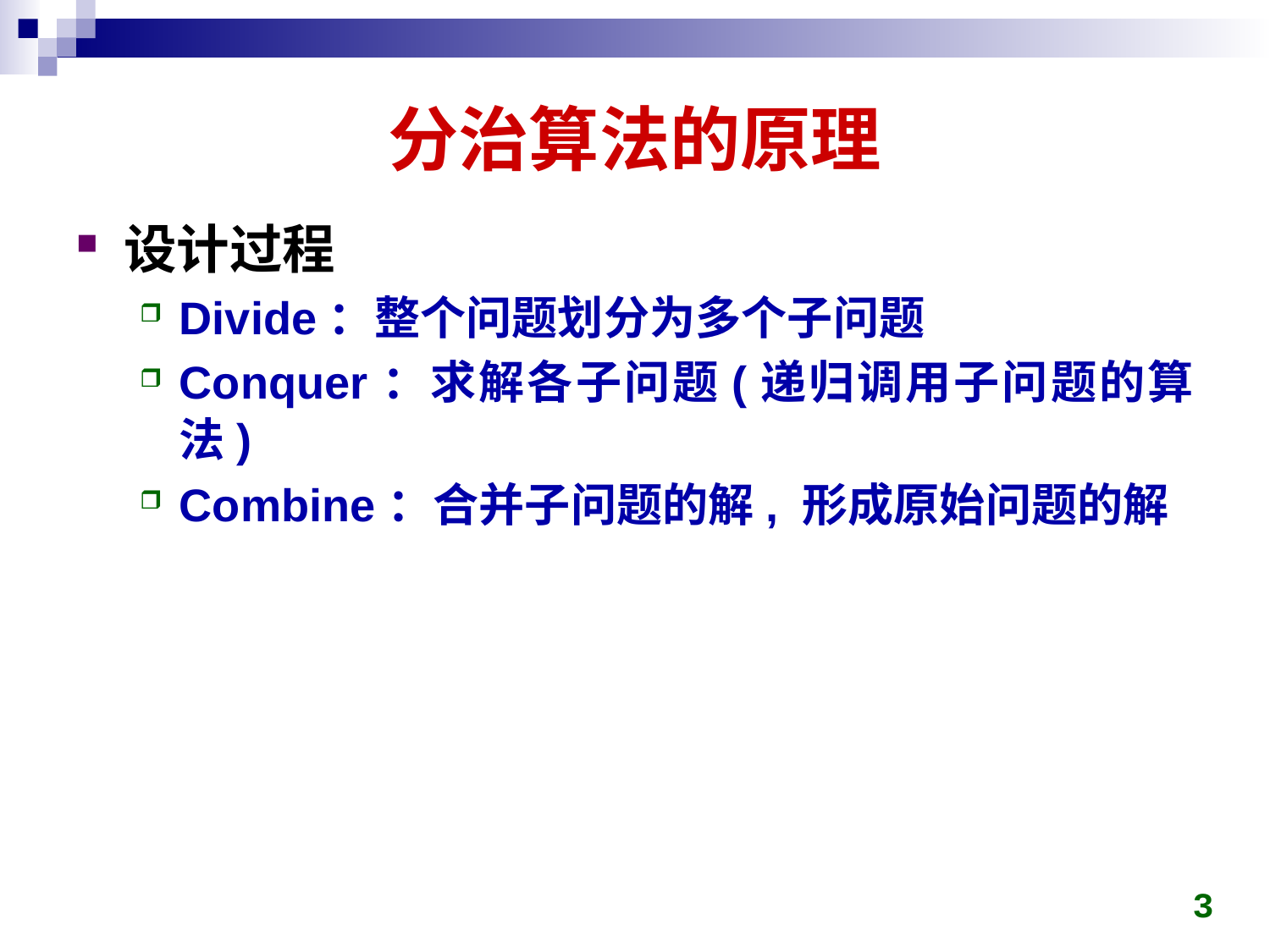

# 分治算法的原理
设计过程
Divide：整个问题划分为多个子问题
Conquer：求解各子问题(递归调用子问题的算法)
Combine：合并子问题的解, 形成原始问题的解

3